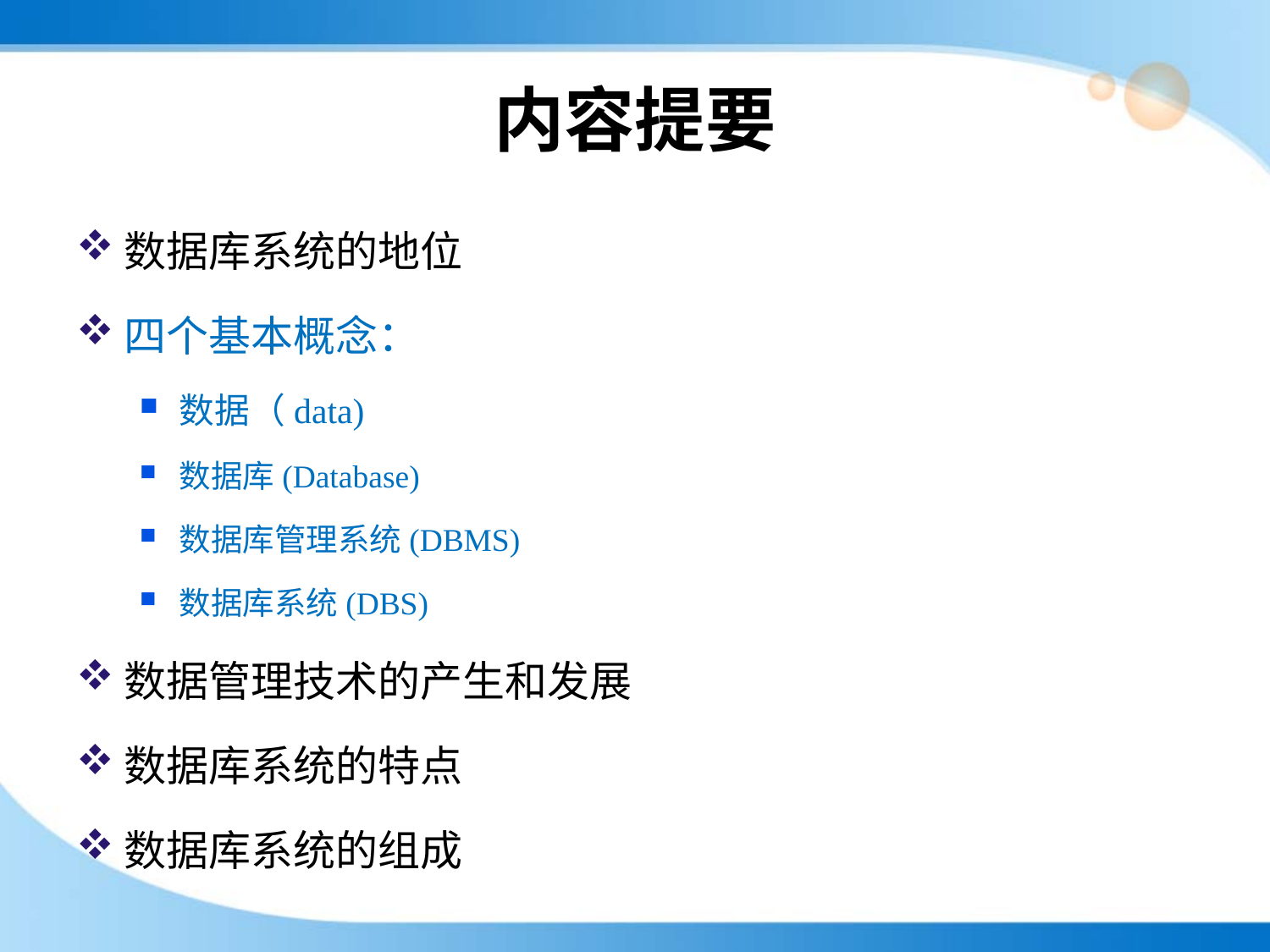

内容提要
数据库系统的地位
四个基本概念：
数据（data)
数据库(Database)
数据库管理系统(DBMS)
数据库系统(DBS)
数据管理技术的产生和发展
数据库系统的特点
数据库系统的组成